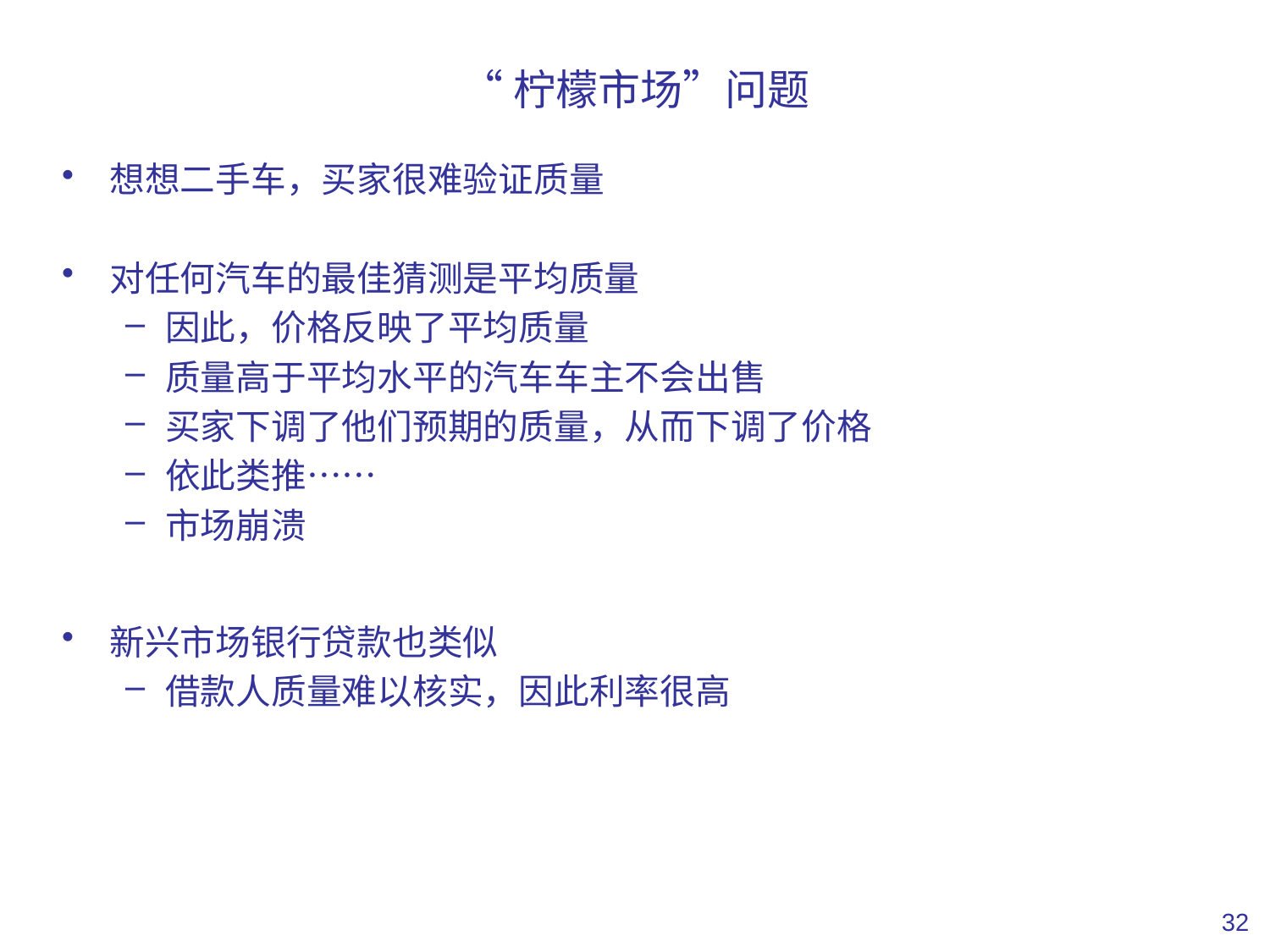

# “柠檬市场”问题
想想二手车，买家很难验证质量

对任何汽车的最佳猜测是平均质量
因此，价格反映了平均质量
质量高于平均水平的汽车车主不会出售
买家下调了他们预期的质量，从而下调了价格
依此类推……
市场崩溃

新兴市场银行贷款也类似
借款人质量难以核实，因此利率很高

32